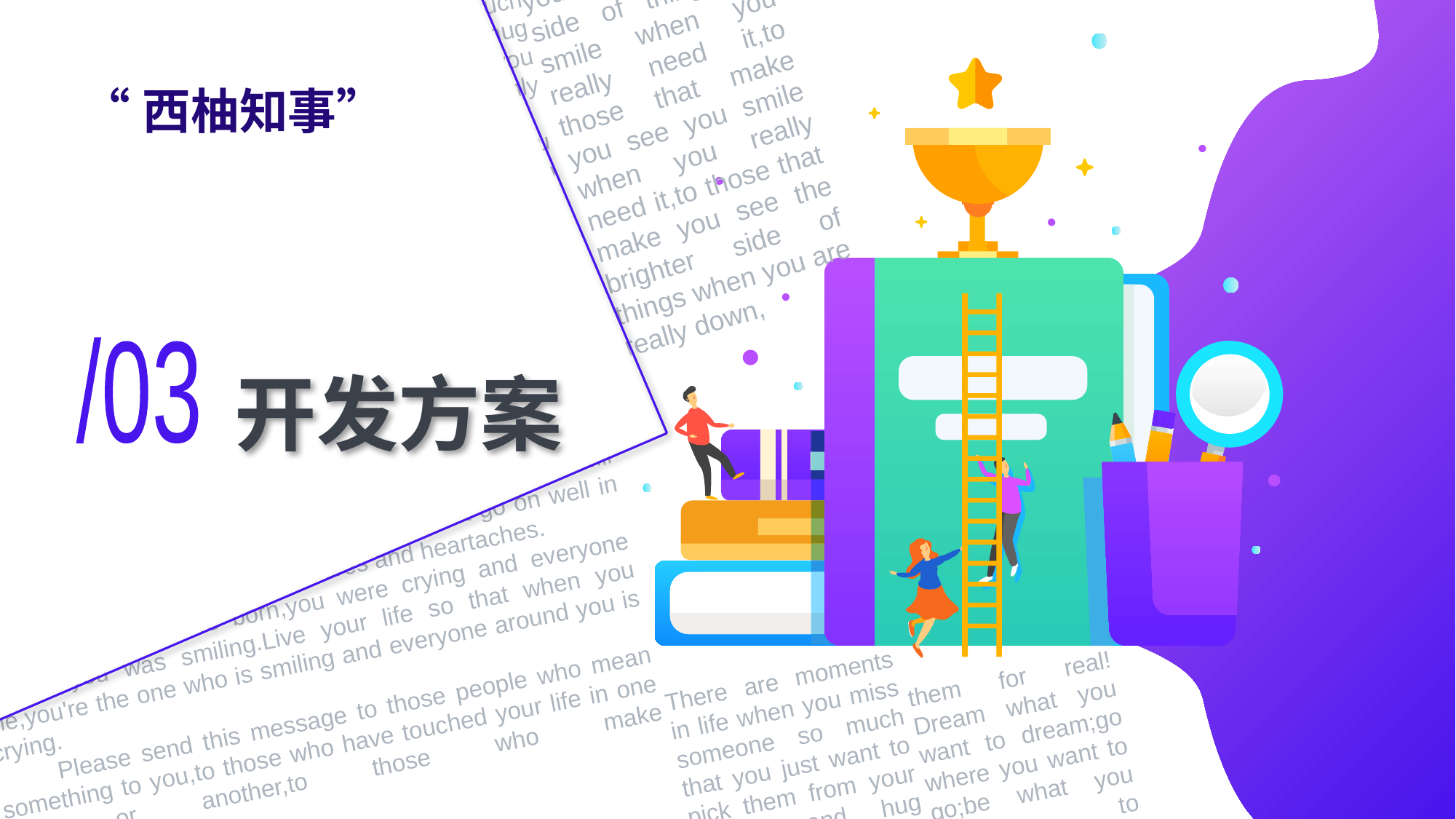

平台管理员的账号可对用户发布的内容进行审核，- 通过即可直接发布到“西柚知事”校园论坛平台；
					           - 拒绝则需用户对本次提交修改或者撤销。
涉及到二手交易与有偿互助的内容需要发布者与接收者均已通过学校学号的方法实名认证
	交易过程中，平台会记录下交易双方的信息并要求双方对交易进行相片等方式的记录，
确保交易的正常进行。
若有违规情况，双方均可向平台方提交举报，
核实后会将违规消息记录到违规方的账号信息中，并暂时禁止其进行交易行为。
you smile when you really need it,to those that make you see the brighter side of thing you smile when you really need it,to those that make you see you smile when you really need it,to those that make you see the brighter side of things when you are really down,

There are moments in life when you miss someone so much that you just want to pick them from your dreams and hug them for real! Dream what you want to dream;go where you want to go;be what you want to be,because you have only one life and one chance to do all the things you want to do.
　　May you have enough happiness to make you sweet,enough trials to make you strong,enough sorrow to keep you human,enough hope to make you happy? Always put yourself in others’shoes.If you feel that it hurts you,it probably hurts the other person, too.
　　The happiest of people don’t necessarily have the best of everything;they just make the most of everything that comes along their way.Happiness lies for those who cry,those who hurt, those who have searched,and those who have tried,for only they can appreciate the importance of people who have touched their lives.Love begins with a smile,grows with a kiss and ends with a tear.The brightest future will always be based on a forgotten past, you can’t go on well in lifeuntil you let go of your past failures and heartaches.
　　When you were born,you were crying and everyone around you was smiling.Live your life so that when you die,you're the one who is smiling and everyone around you is crying.
　　Please send this message to those people who mean something to you,to those who have touched your life in one way or another,to those who make

“西柚知事”
开发方案
/03

them for real! Dream what you want to dream;go where you want to go;be what you want to be,because you have only one life and one chance to do all the things you want to do.

There are moments in life when you miss someone so much that you just want to pick them from your dreams and hug them for real! Dream what you want to dream;go where you want to go;be what you want to be,because you have only one life and one chance to do all the things you want to do.